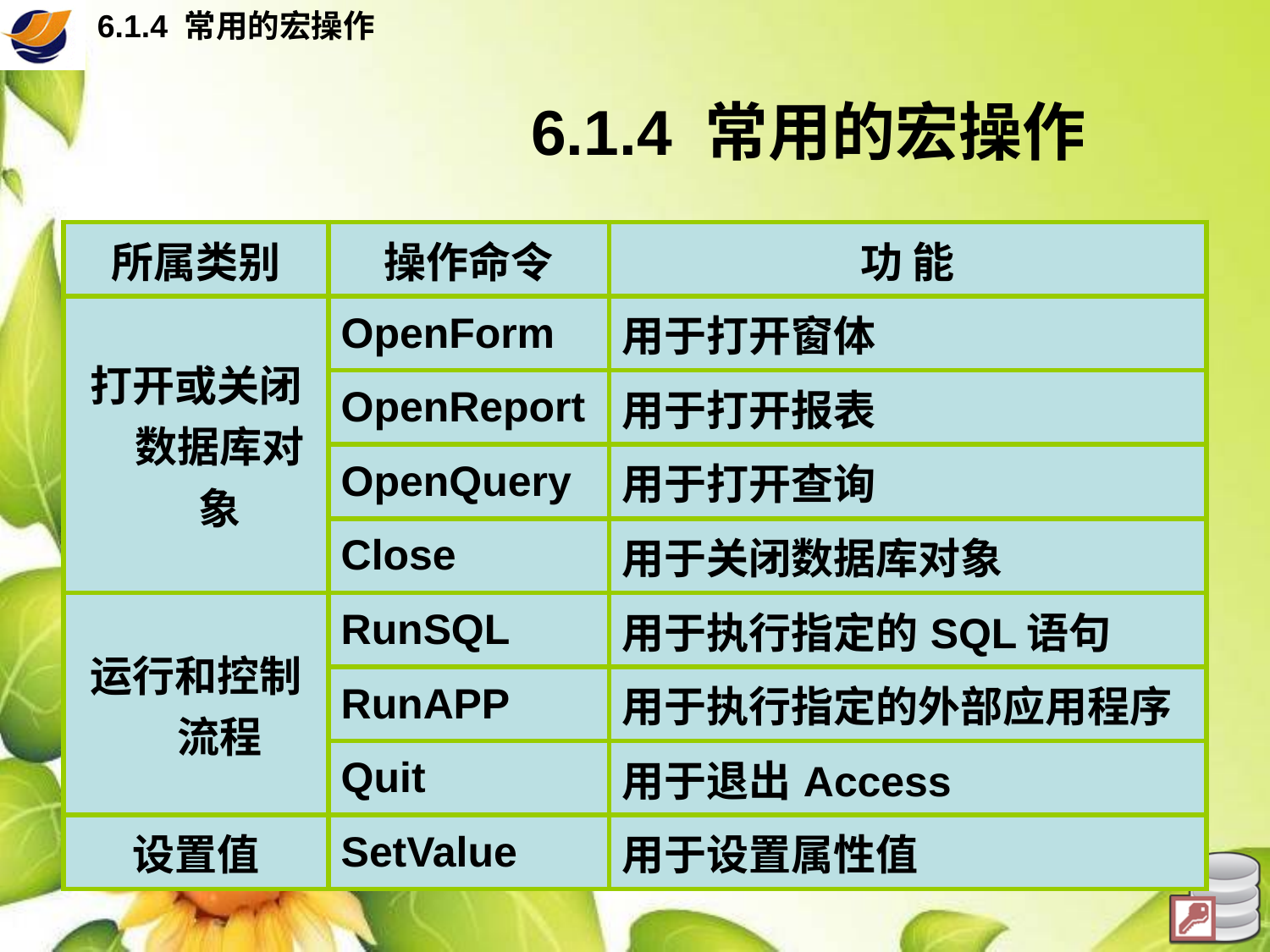

6.1.4 常用的宏操作
# 6.1.4 常用的宏操作
| 所属类别 | 操作命令 | 功 能 |
| --- | --- | --- |
| 打开或关闭数据库对象 | OpenForm | 用于打开窗体 |
|  | OpenReport | 用于打开报表 |
|  | OpenQuery | 用于打开查询 |
|  | Close | 用于关闭数据库对象 |
| 运行和控制流程 | RunSQL | 用于执行指定的SQL语句 |
|  | RunAPP | 用于执行指定的外部应用程序 |
|  | Quit | 用于退出Access |
| 设置值 | SetValue | 用于设置属性值 |